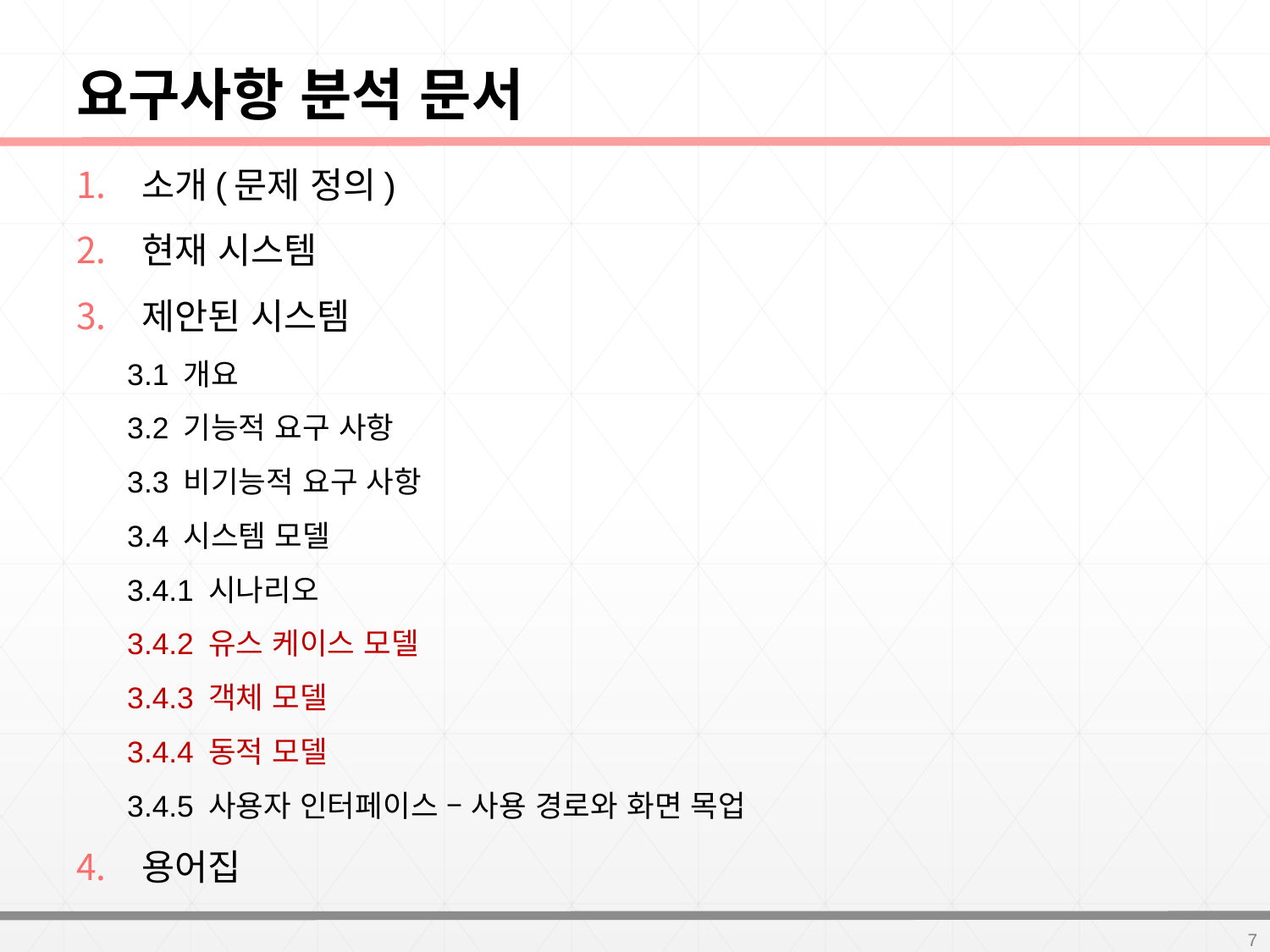

# 요구사항 분석 문서
소개(문제 정의)
현재 시스템
제안된 시스템
3.1 개요
3.2 기능적 요구 사항
3.3 비기능적 요구 사항
3.4 시스템 모델
	3.4.1 시나리오
	3.4.2 유스 케이스 모델
	3.4.3 객체 모델
	3.4.4 동적 모델
	3.4.5 사용자 인터페이스 – 사용 경로와 화면 목업
용어집
7